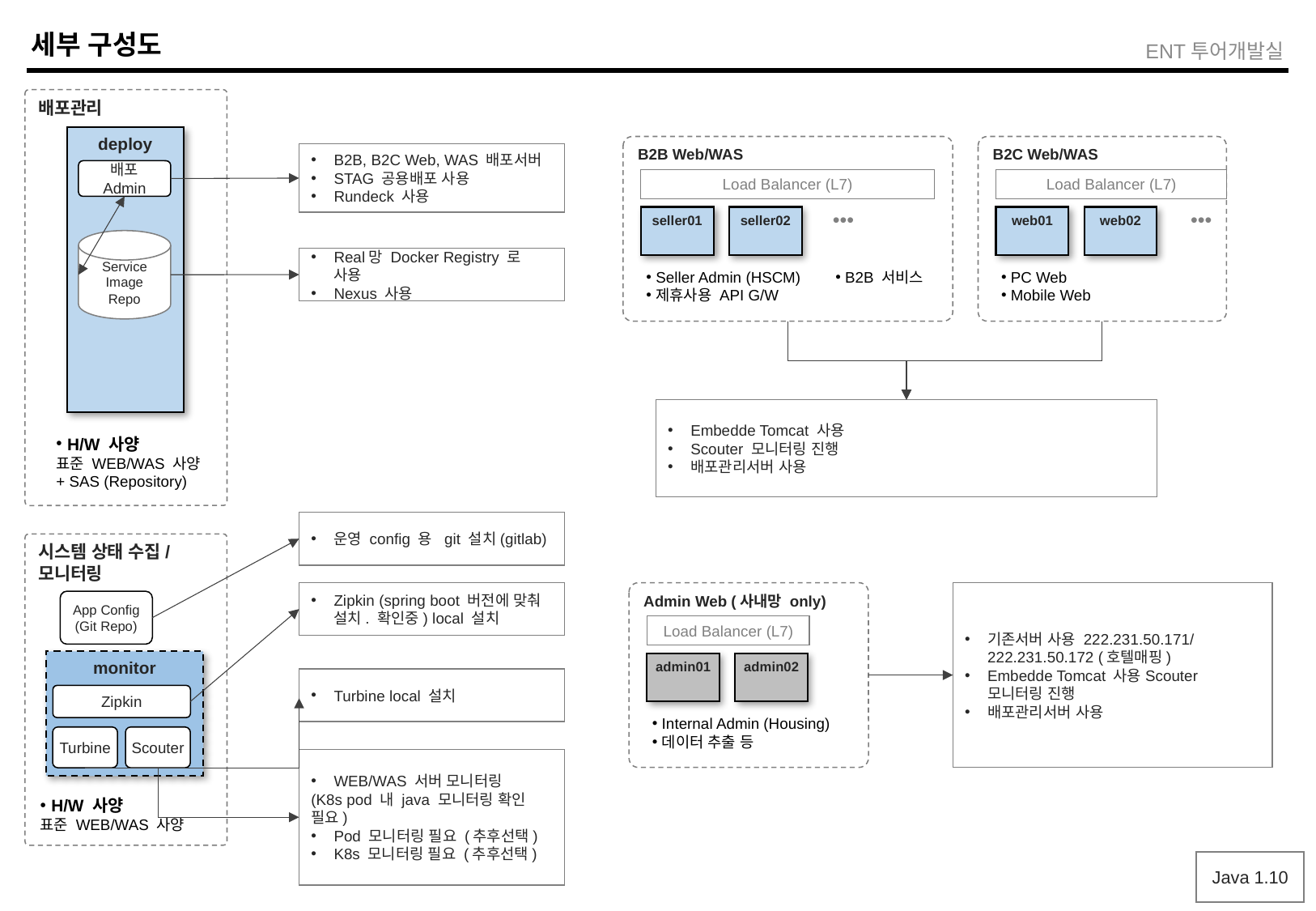

# 세부 구성도
ENT투어개발실
배포관리
deploy
B2B Web/WAS
B2C Web/WAS
B2B, B2C Web, WAS 배포서버
STAG 공용배포 사용
Rundeck 사용
배포 Admin
Load Balancer (L7)
Load Balancer (L7)
•••
•••
seller01
seller02
web01
web02
Service
Image
Repo
Real망 Docker Registry 로 사용
Nexus 사용
Seller Admin (HSCM)
제휴사용 API G/W
B2B 서비스
PC Web
Mobile Web
Embedde Tomcat 사용
Scouter 모니터링 진행
배포관리서버 사용
H/W 사양
표준 WEB/WAS 사양
+ SAS (Repository)
운영 config 용  git 설치(gitlab)
시스템 상태 수집/모니터링
Zipkin (spring boot 버전에 맞춰 설치. 확인중) local 설치
Admin Web (사내망 only)
기존서버 사용 222.231.50.171/ 222.231.50.172 (호텔매핑)
Embedde Tomcat 사용Scouter 모니터링 진행
배포관리서버 사용
App Config
(Git Repo)
Load Balancer (L7)
monitor
admin01
admin02
Turbine local 설치
Zipkin
Internal Admin (Housing)
데이터 추출 등
Turbine
Scouter
WEB/WAS 서버 모니터링
(K8s pod 내 java 모니터링 확인 필요)
Pod 모니터링 필요 (추후선택)
K8s 모니터링 필요 (추후선택)
H/W 사양
표준 WEB/WAS 사양
Java 1.10